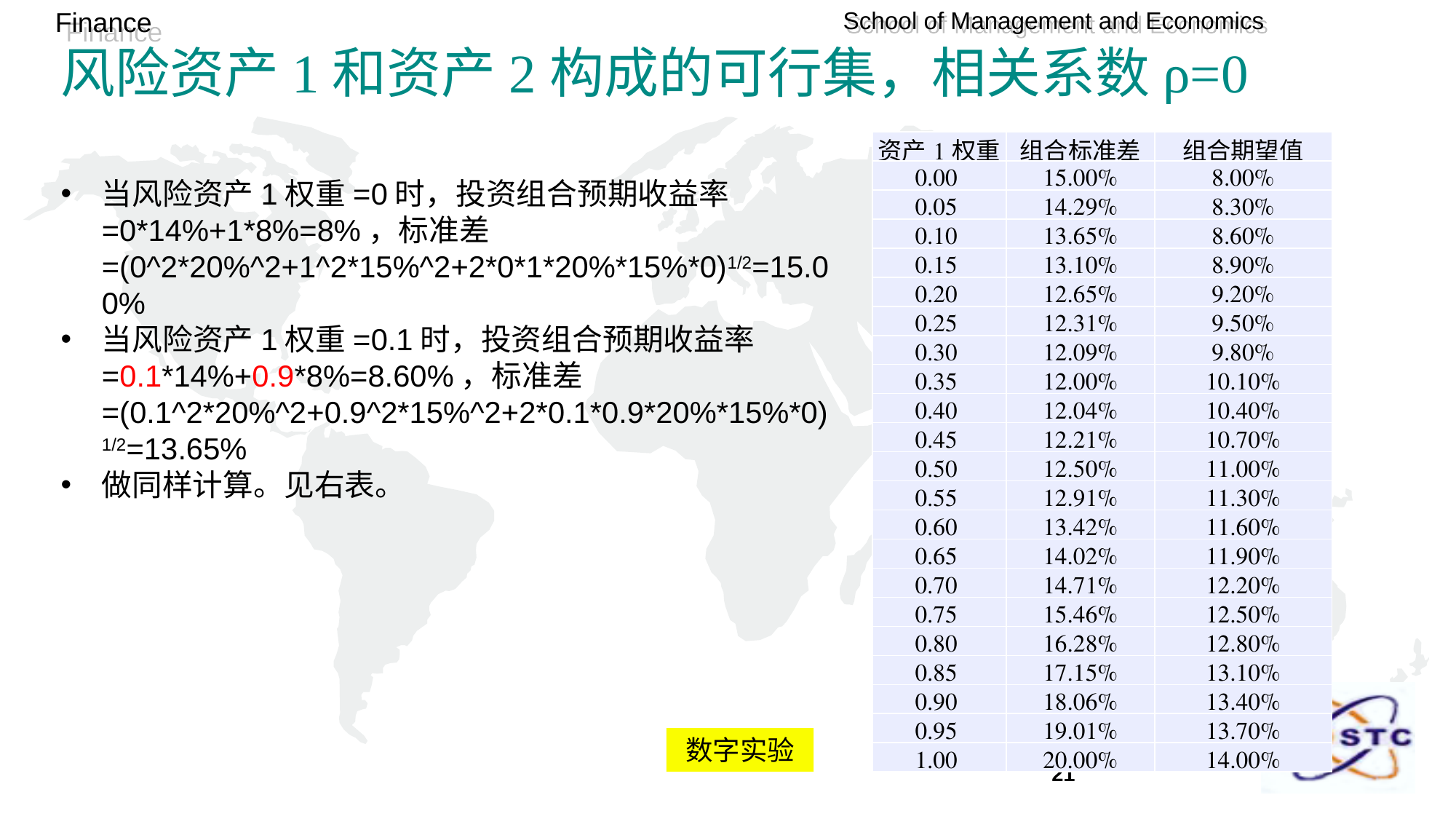

# 风险资产1和资产2构成的可行集，相关系数ρ=0
| 资产1权重 | 组合标准差 | 组合期望值 |
| --- | --- | --- |
| 0.00 | 15.00% | 8.00% |
| 0.05 | 14.29% | 8.30% |
| 0.10 | 13.65% | 8.60% |
| 0.15 | 13.10% | 8.90% |
| 0.20 | 12.65% | 9.20% |
| 0.25 | 12.31% | 9.50% |
| 0.30 | 12.09% | 9.80% |
| 0.35 | 12.00% | 10.10% |
| 0.40 | 12.04% | 10.40% |
| 0.45 | 12.21% | 10.70% |
| 0.50 | 12.50% | 11.00% |
| 0.55 | 12.91% | 11.30% |
| 0.60 | 13.42% | 11.60% |
| 0.65 | 14.02% | 11.90% |
| 0.70 | 14.71% | 12.20% |
| 0.75 | 15.46% | 12.50% |
| 0.80 | 16.28% | 12.80% |
| 0.85 | 17.15% | 13.10% |
| 0.90 | 18.06% | 13.40% |
| 0.95 | 19.01% | 13.70% |
| 1.00 | 20.00% | 14.00% |
当风险资产1权重=0时，投资组合预期收益率=0*14%+1*8%=8%，标准差=(0^2*20%^2+1^2*15%^2+2*0*1*20%*15%*0)1/2=15.00%
当风险资产1权重=0.1时，投资组合预期收益率=0.1*14%+0.9*8%=8.60%，标准差=(0.1^2*20%^2+0.9^2*15%^2+2*0.1*0.9*20%*15%*0)1/2=13.65%
做同样计算。见右表。

数字实验